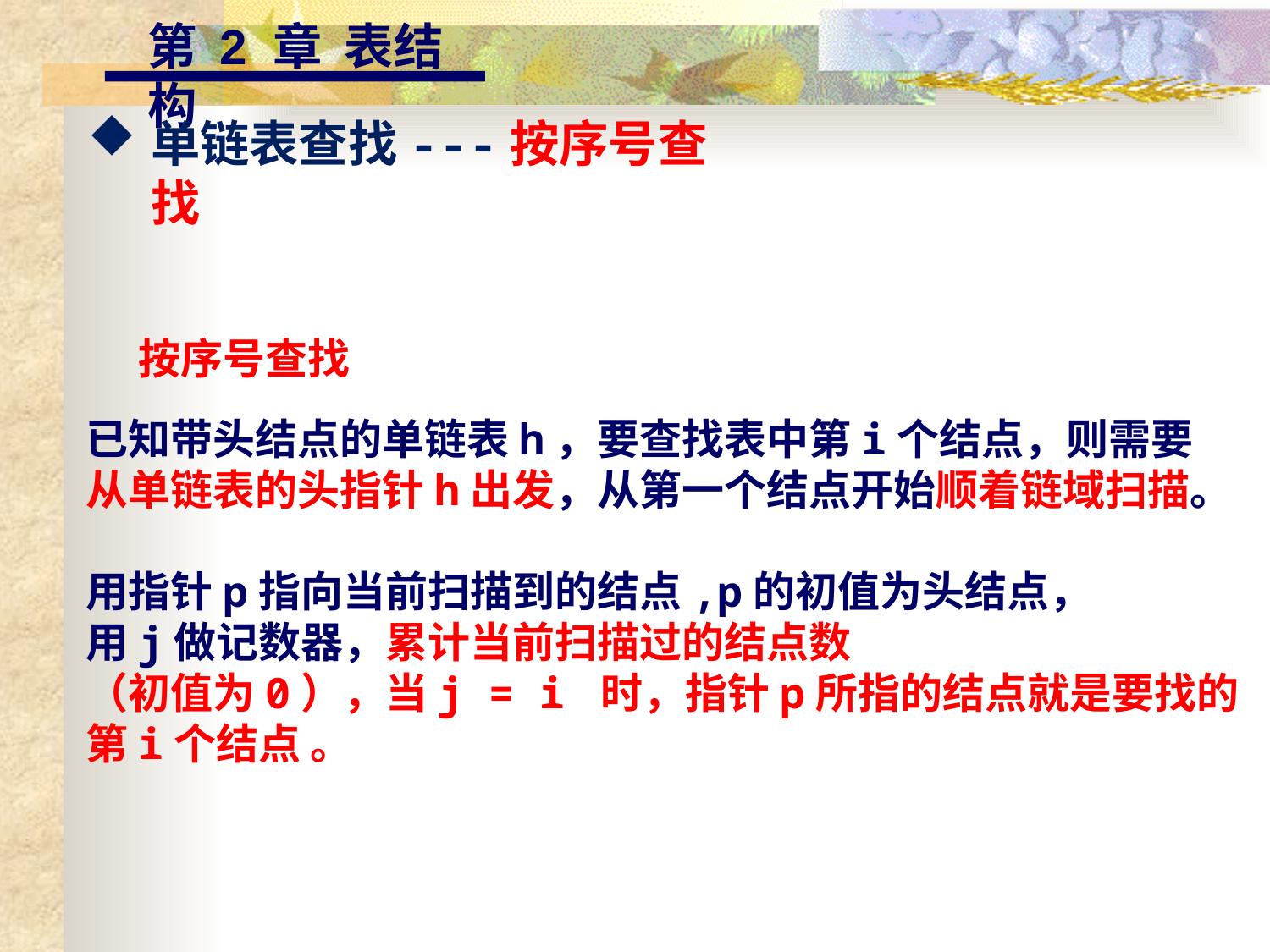

第 2 章  表结构

单链表查找---按序号查找
按序号查找
已知带头结点的单链表h，要查找表中第i个结点，则需要
从单链表的头指针h出发，从第一个结点开始顺着链域扫描。

用指针p指向当前扫描到的结点,p的初值为头结点，
用j做记数器，累计当前扫描过的结点数
（初值为0），当j = i 时，指针p所指的结点就是要找的
第i个结点 。
10